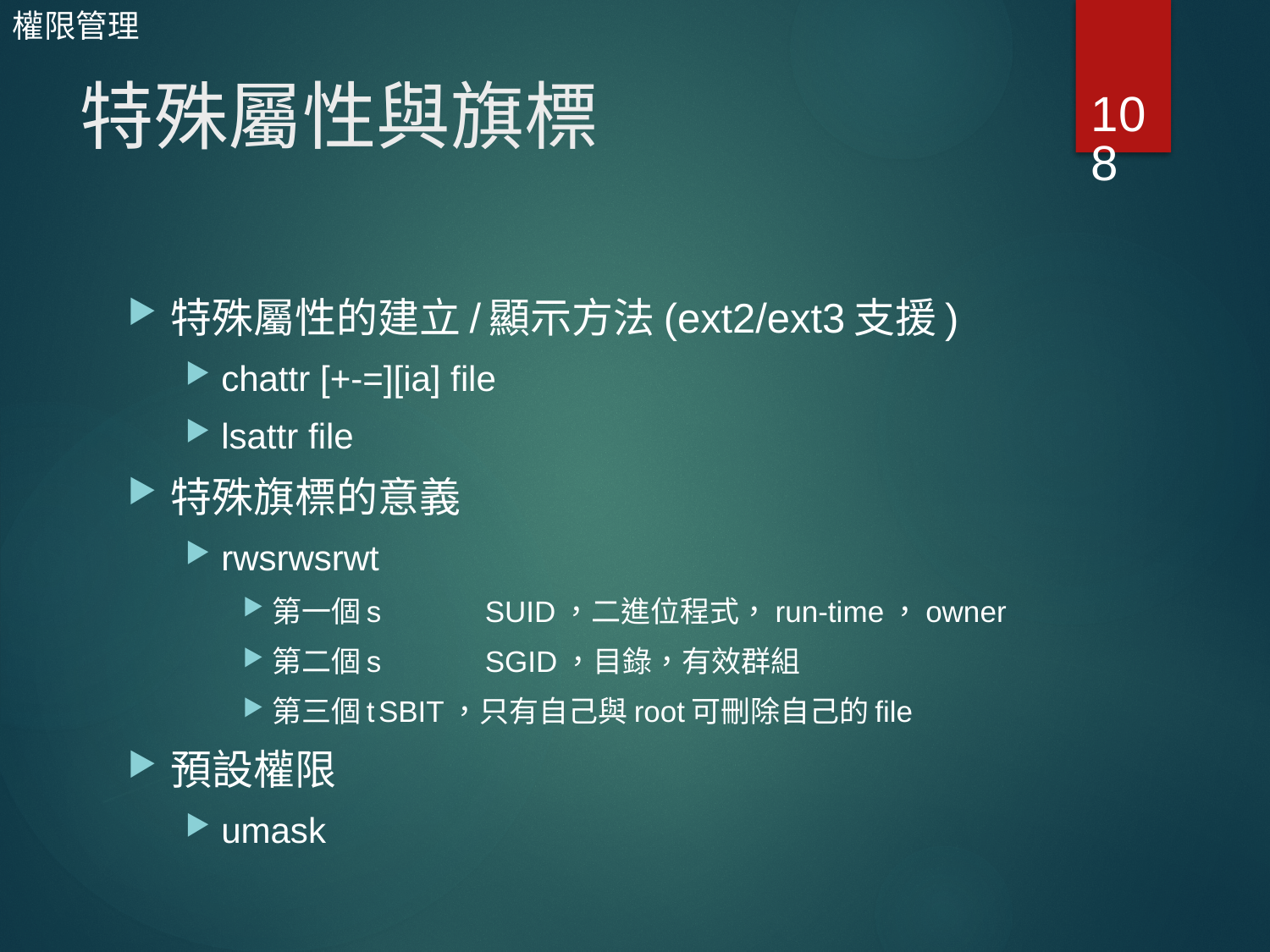

權限管理
108
# 特殊屬性與旗標
特殊屬性的建立/顯示方法(ext2/ext3支援)
chattr [+-=][ia] file
lsattr file
特殊旗標的意義
rwsrwsrwt
第一個s	SUID，二進位程式，run-time，owner
第二個s	SGID，目錄，有效群組
第三個t	SBIT，只有自己與root可刪除自己的file
預設權限
umask